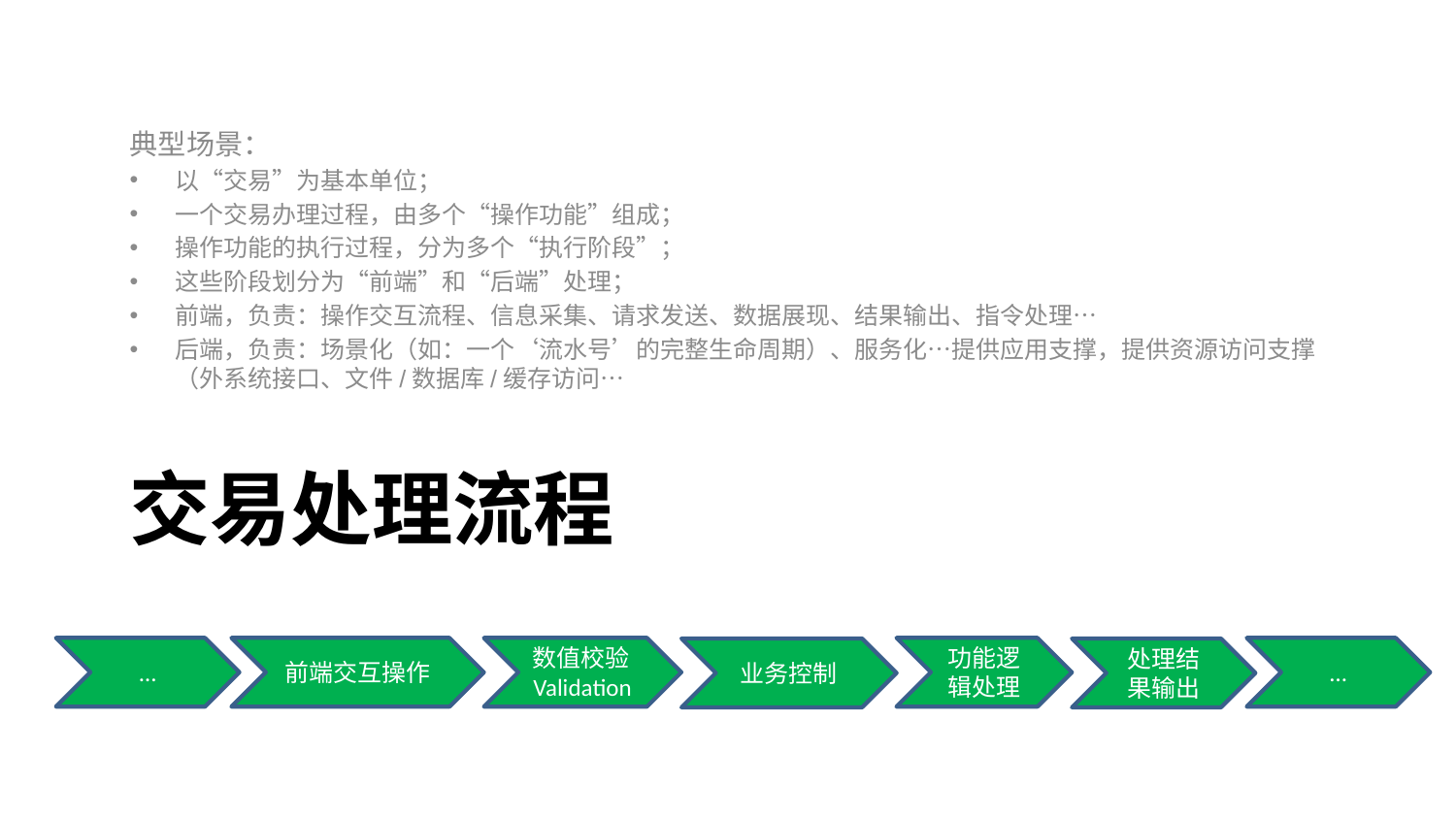

典型场景：
以“交易”为基本单位；
一个交易办理过程，由多个“操作功能”组成；
操作功能的执行过程，分为多个“执行阶段”；
这些阶段划分为“前端”和“后端”处理；
前端，负责：操作交互流程、信息采集、请求发送、数据展现、结果输出、指令处理…
后端，负责：场景化（如：一个‘流水号’的完整生命周期）、服务化…提供应用支撑，提供资源访问支撑（外系统接口、文件/数据库/缓存访问…

# 交易处理流程
…
前端交互操作
数值校验Validation
功能逻辑处理
…
业务控制
处理结果输出